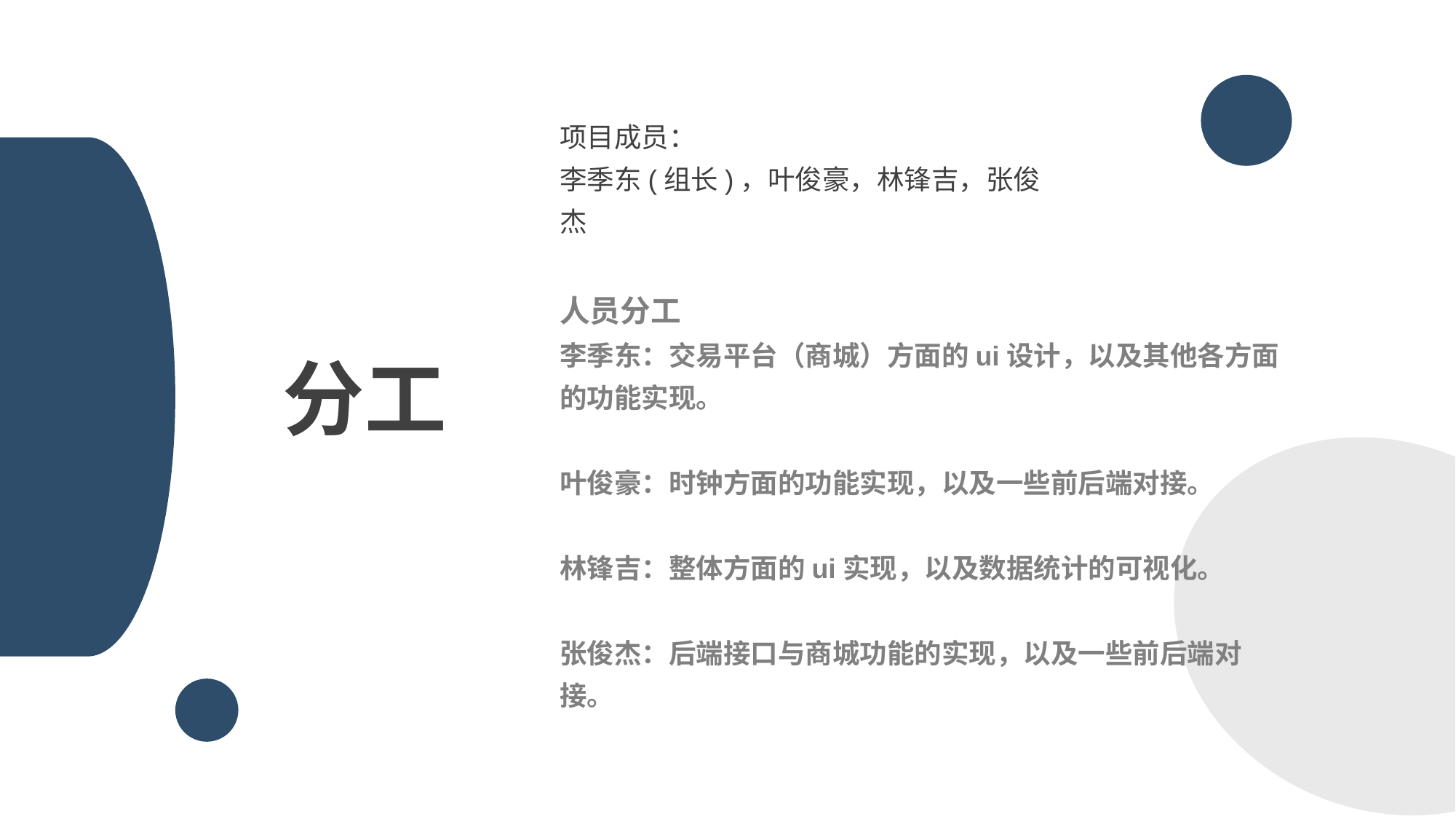

项目成员：
李季东(组长)，叶俊豪，林锋吉，张俊杰

人员分工
李季东：交易平台（商城）方面的ui设计，以及其他各方面的功能实现。

叶俊豪：时钟方面的功能实现，以及一些前后端对接。

林锋吉：整体方面的ui实现，以及数据统计的可视化。

张俊杰：后端接口与商城功能的实现，以及一些前后端对接。
分工